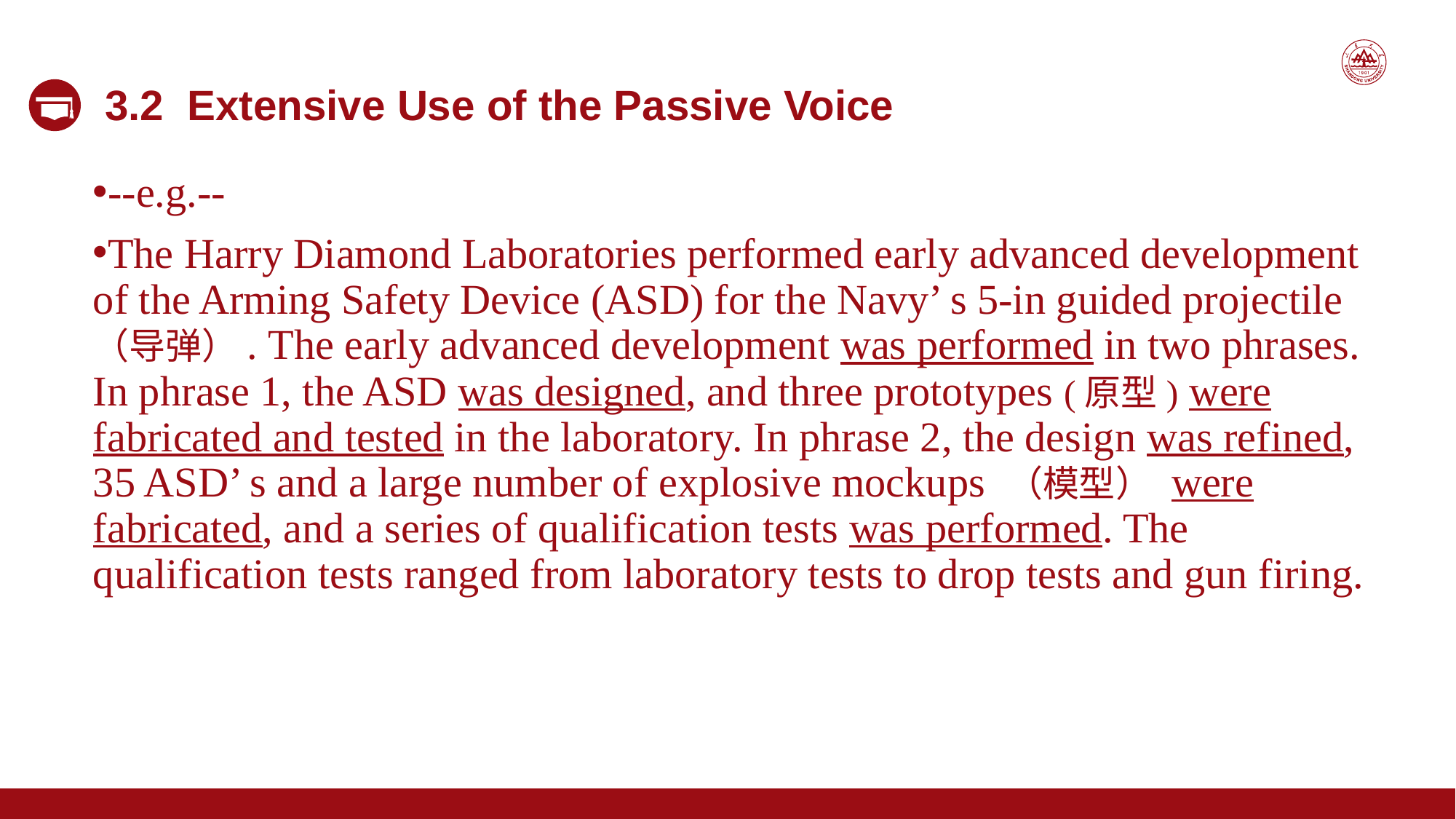

3.2  Extensive Use of the Passive Voice
--e.g.--
The Harry Diamond Laboratories performed early advanced development of the Arming Safety Device (ASD) for the Navy’ s 5-in guided projectile （导弹）. The early advanced development was performed in two phrases. In phrase 1, the ASD was designed, and three prototypes (原型) were fabricated and tested in the laboratory. In phrase 2, the design was refined, 35 ASD’ s and a large number of explosive mockups （模型） were fabricated, and a series of qualification tests was performed. The qualification tests ranged from laboratory tests to drop tests and gun firing.